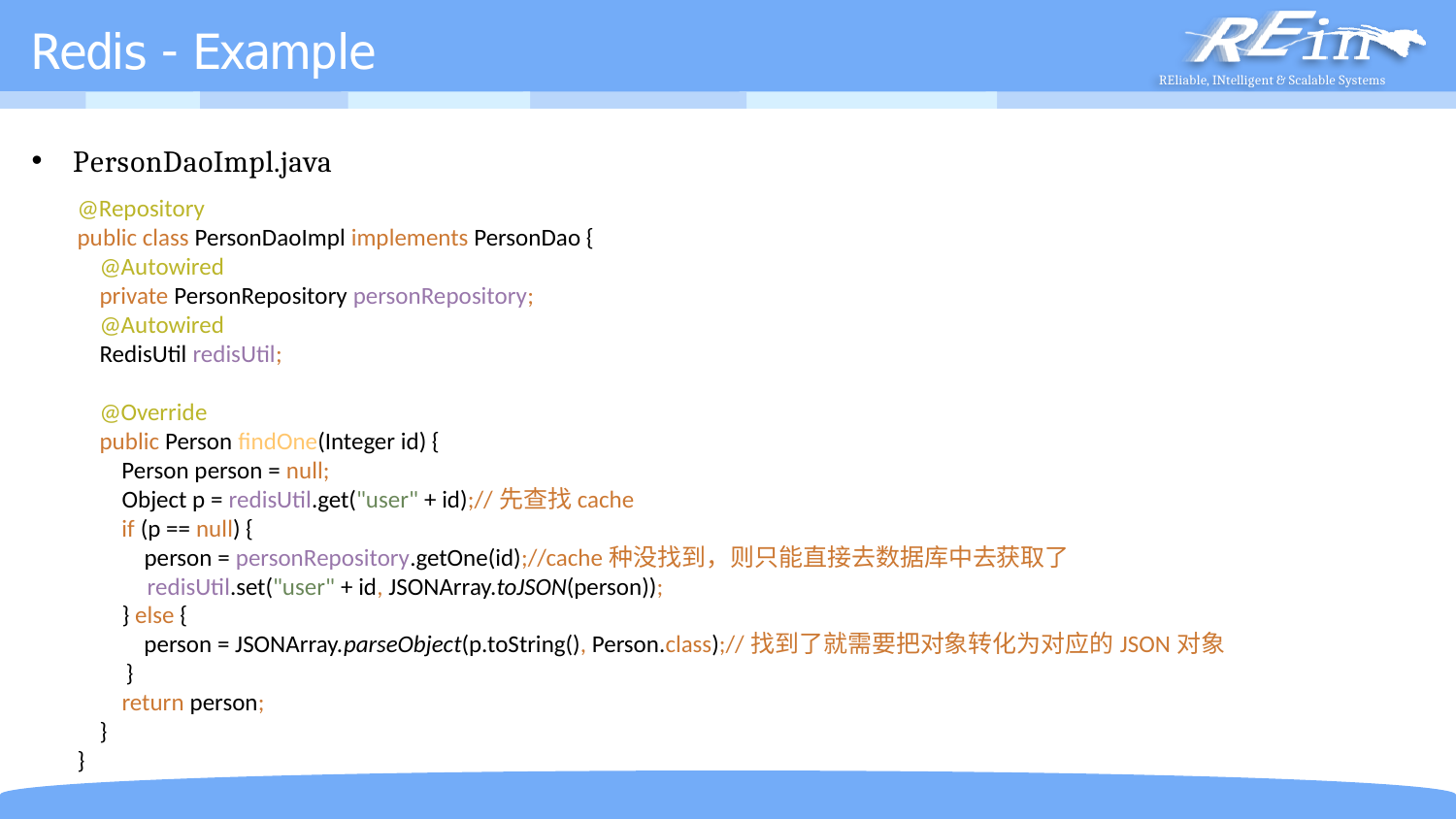

# Redis - Example
PersonDaoImpl.java
@Repository
public class PersonDaoImpl implements PersonDao {
    @Autowired
    private PersonRepository personRepository;
    @Autowired
    RedisUtil redisUtil;
    @Override
    public Person findOne(Integer id) {
        Person person = null;
        Object p = redisUtil.get("user" + id);//先查找cache
        if (p == null) {
            person = personRepository.getOne(id);//cache种没找到，则只能直接去数据库中去获取了
            redisUtil.set("user" + id, JSONArray.toJSON(person));
        } else {
            person = JSONArray.parseObject(p.toString(), Person.class);//找到了就需要把对象转化为对应的JSON对象
        }
        return person;
    }
}
32